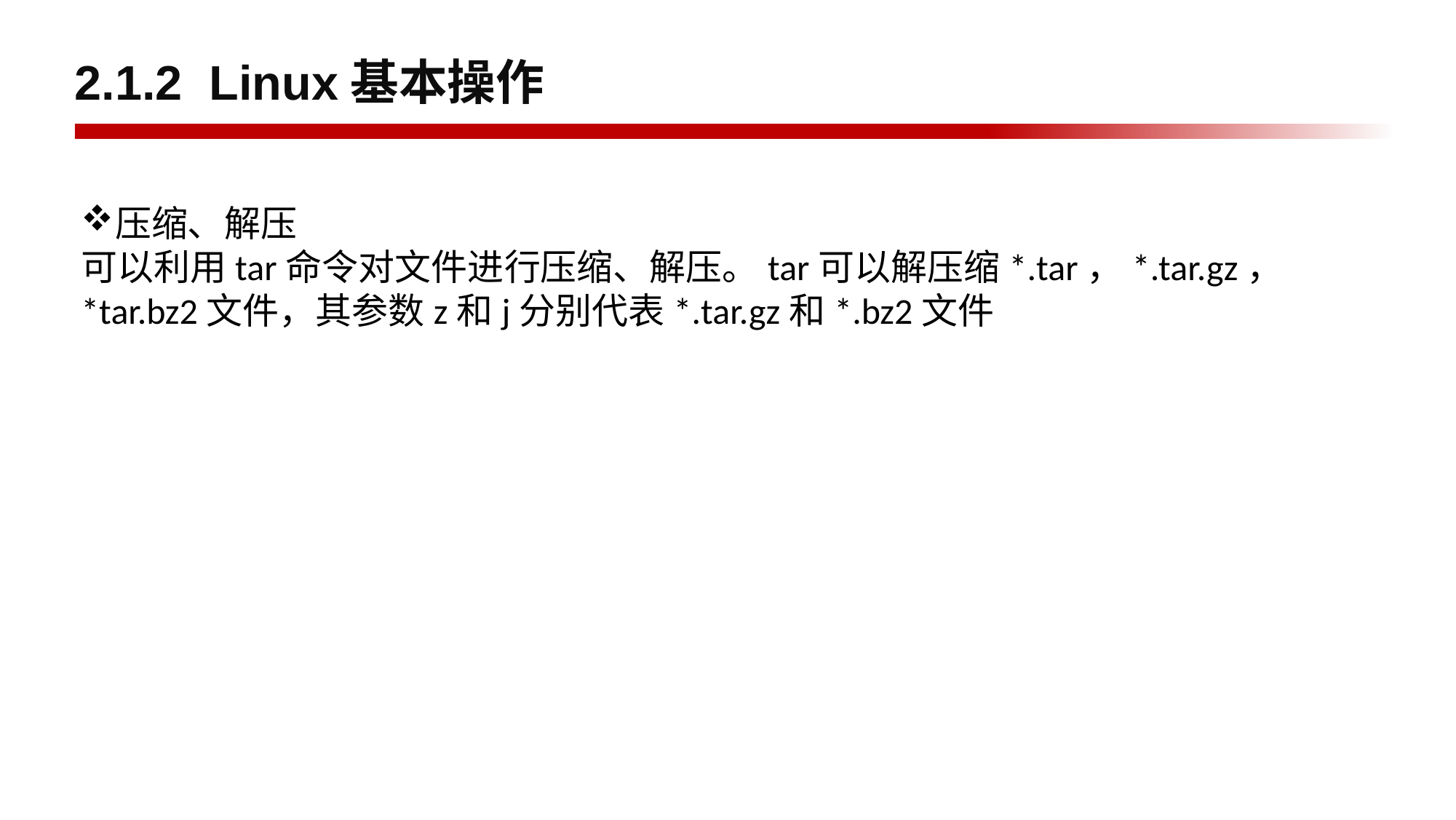

# 2.1.2  Linux基本操作

压缩、解压
可以利用tar命令对文件进行压缩、解压。tar可以解压缩*.tar，*.tar.gz，
*tar.bz2文件，其参数z和j分别代表*.tar.gz和*.bz2文件